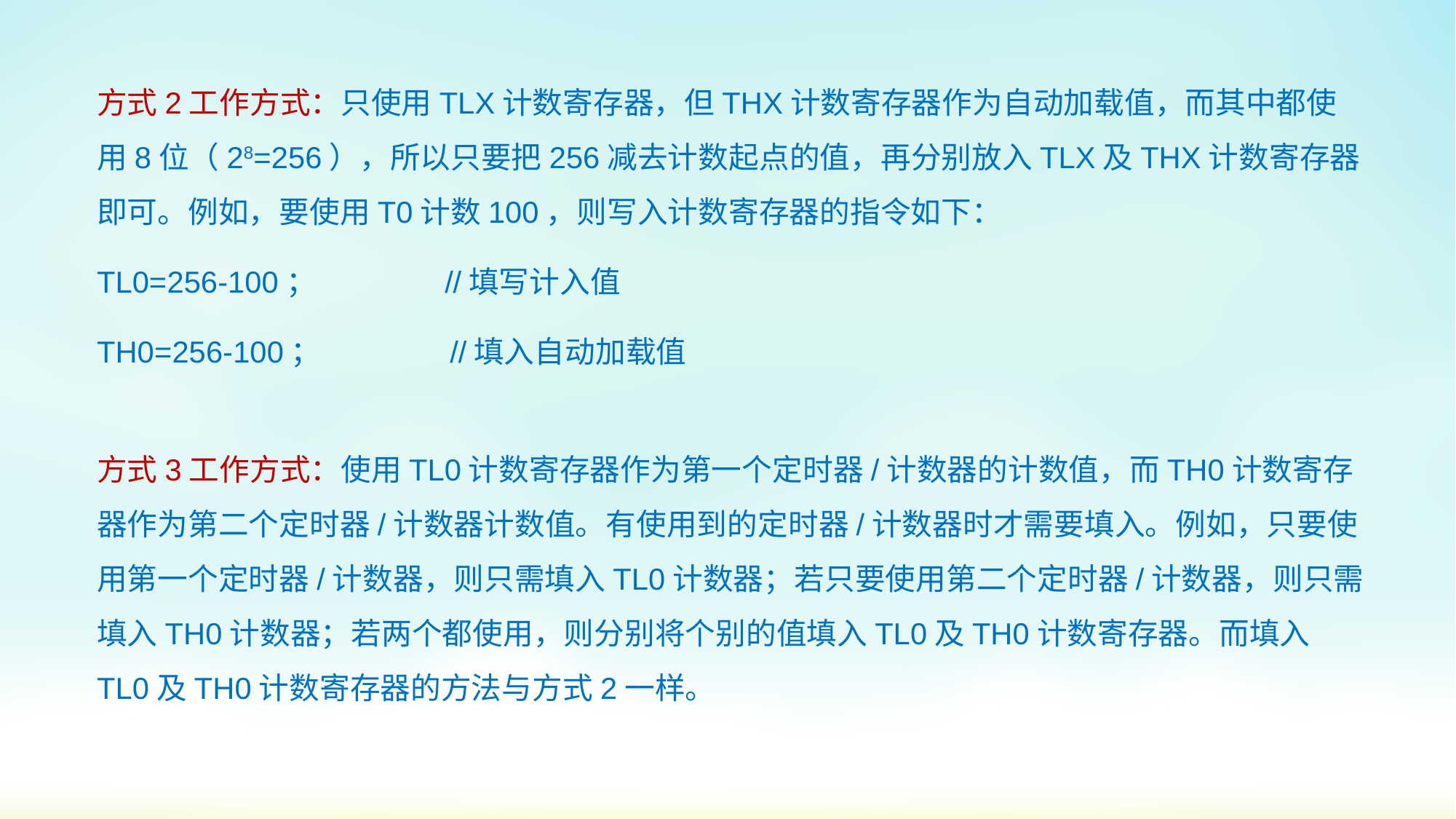

方式2工作方式：只使用TLX计数寄存器，但THX计数寄存器作为自动加载值，而其中都使用8位（28=256），所以只要把256减去计数起点的值，再分别放入TLX及THX计数寄存器即可。例如，要使用T0计数100，则写入计数寄存器的指令如下：
TL0=256-100；                  //填写计入值
TH0=256-100；                  //填入自动加载值

方式3工作方式：使用TL0计数寄存器作为第一个定时器/计数器的计数值，而TH0计数寄存器作为第二个定时器/计数器计数值。有使用到的定时器/计数器时才需要填入。例如，只要使用第一个定时器/计数器，则只需填入TL0计数器；若只要使用第二个定时器/计数器，则只需填入TH0计数器；若两个都使用，则分别将个别的值填入TL0及TH0计数寄存器。而填入TL0及TH0计数寄存器的方法与方式2一样。